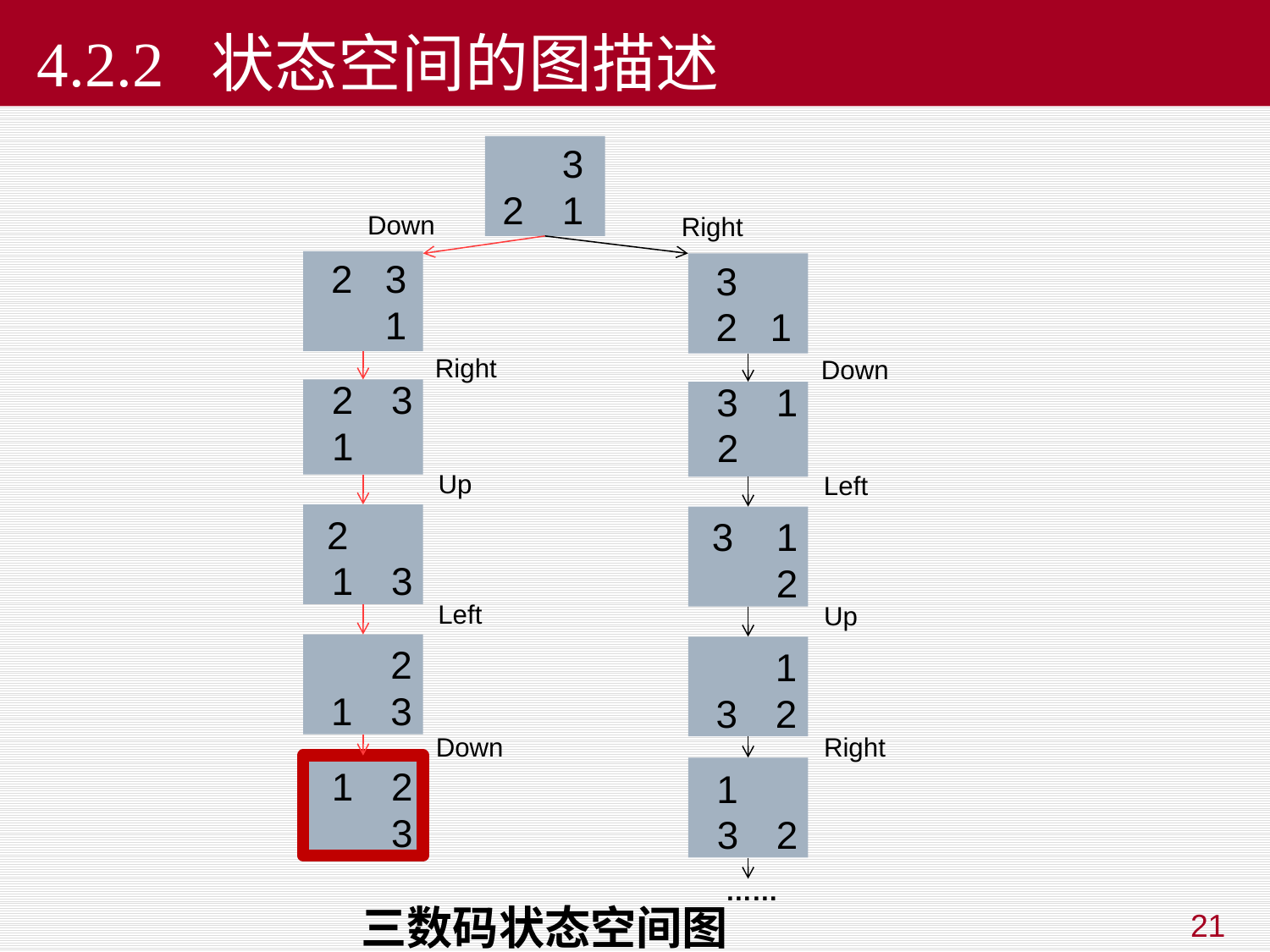

# 4.2.2  状态空间的图描述
3

2
1
Down
Right
2
3
3

1
2
1
Right
Down
2
3
3
1

1
2
Up
Left

2

3
1
1
3
2
Left
Up

2

1
1
3
3
2
Down
Right

1
2

1
3
3
2
……
三数码状态空间图
21